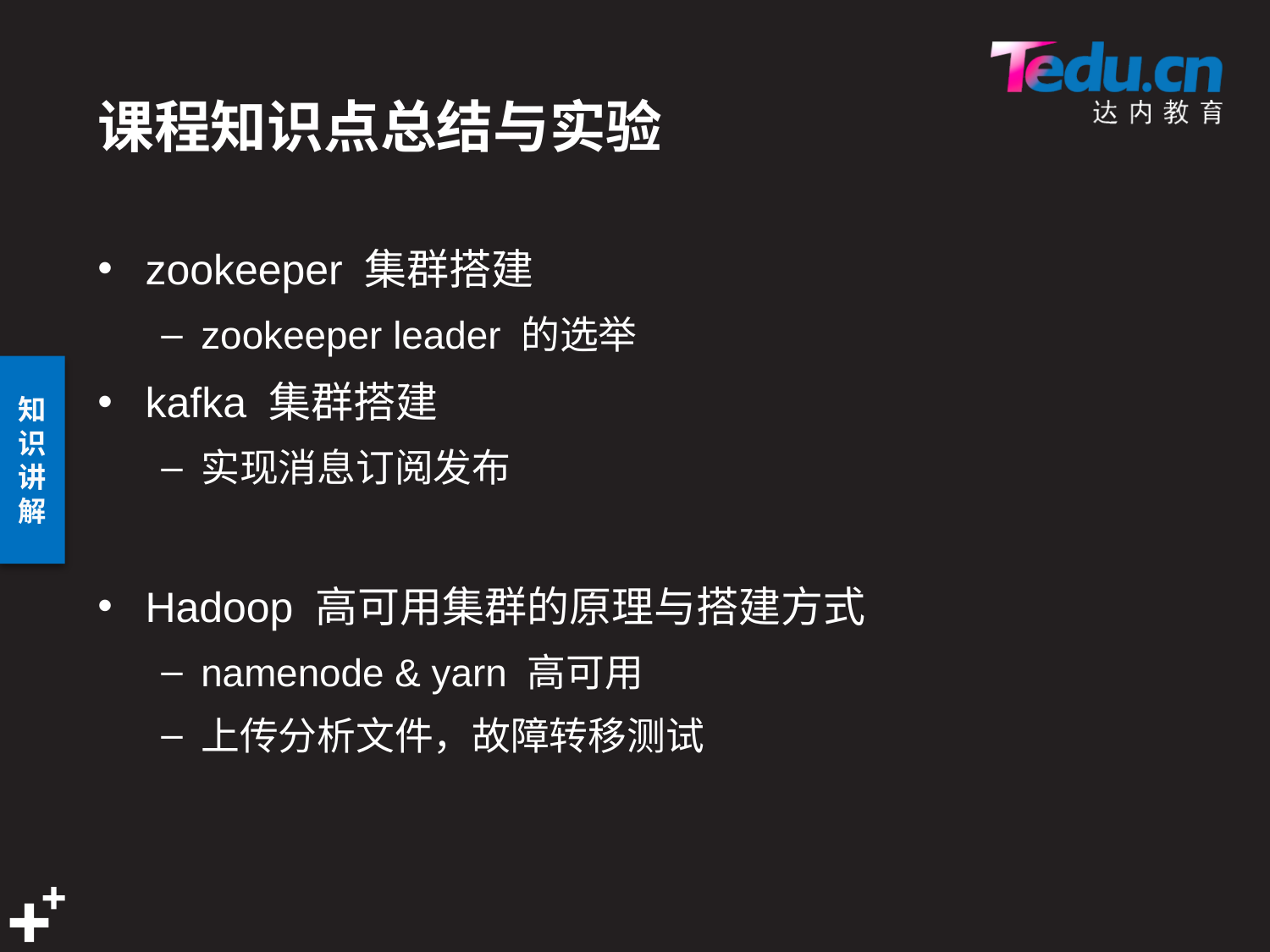

# 课程知识点总结与实验
zookeeper 集群搭建
zookeeper leader 的选举
kafka 集群搭建
实现消息订阅发布

Hadoop 高可用集群的原理与搭建方式
namenode & yarn 高可用
上传分析文件，故障转移测试